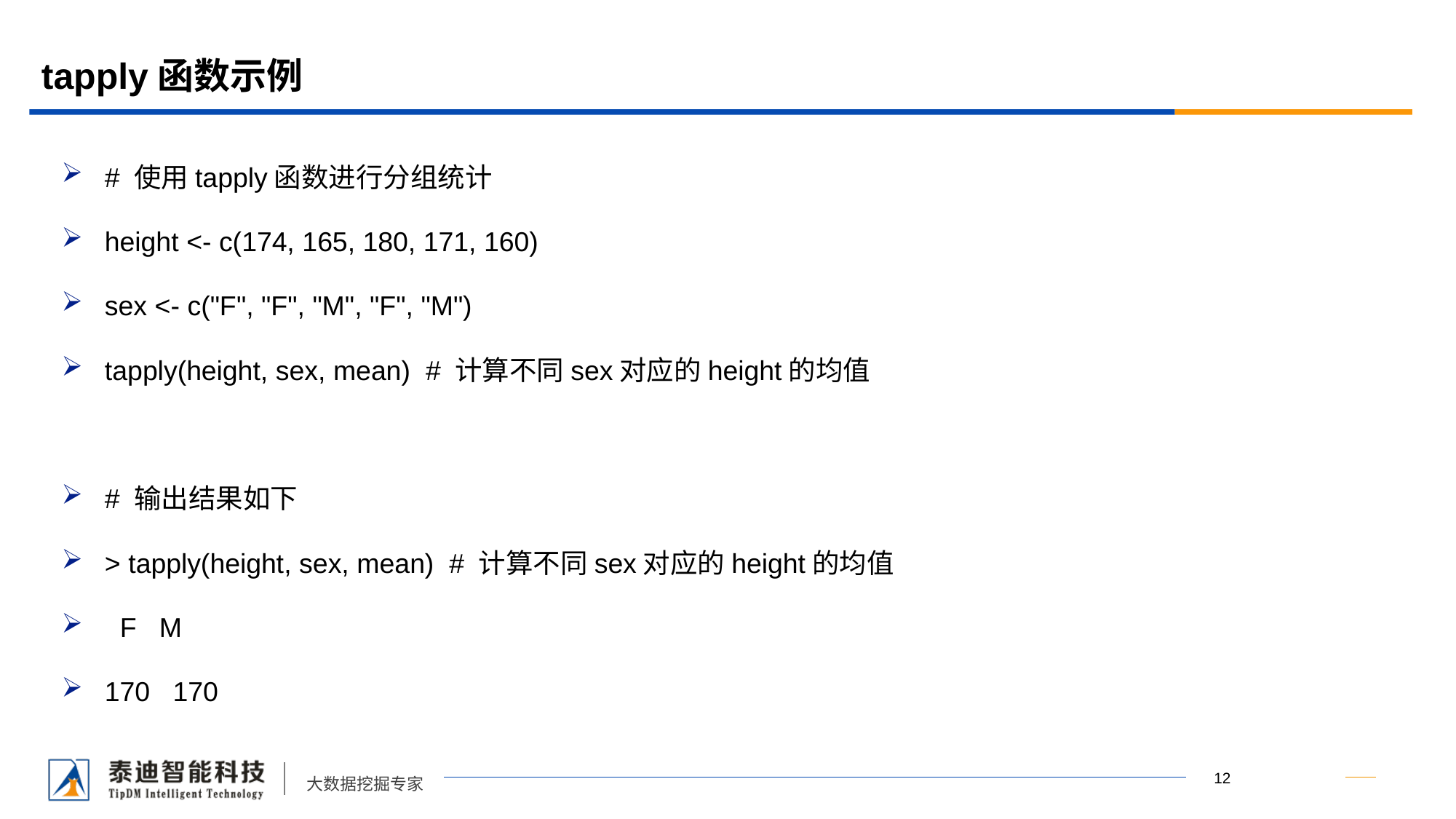

# tapply函数示例
# 使用tapply函数进行分组统计
height <- c(174, 165, 180, 171, 160)
sex <- c("F", "F", "M", "F", "M")
tapply(height, sex, mean)  # 计算不同sex对应的height的均值

# 输出结果如下
> tapply(height, sex, mean)  # 计算不同sex对应的height的均值
  F   M
170   170